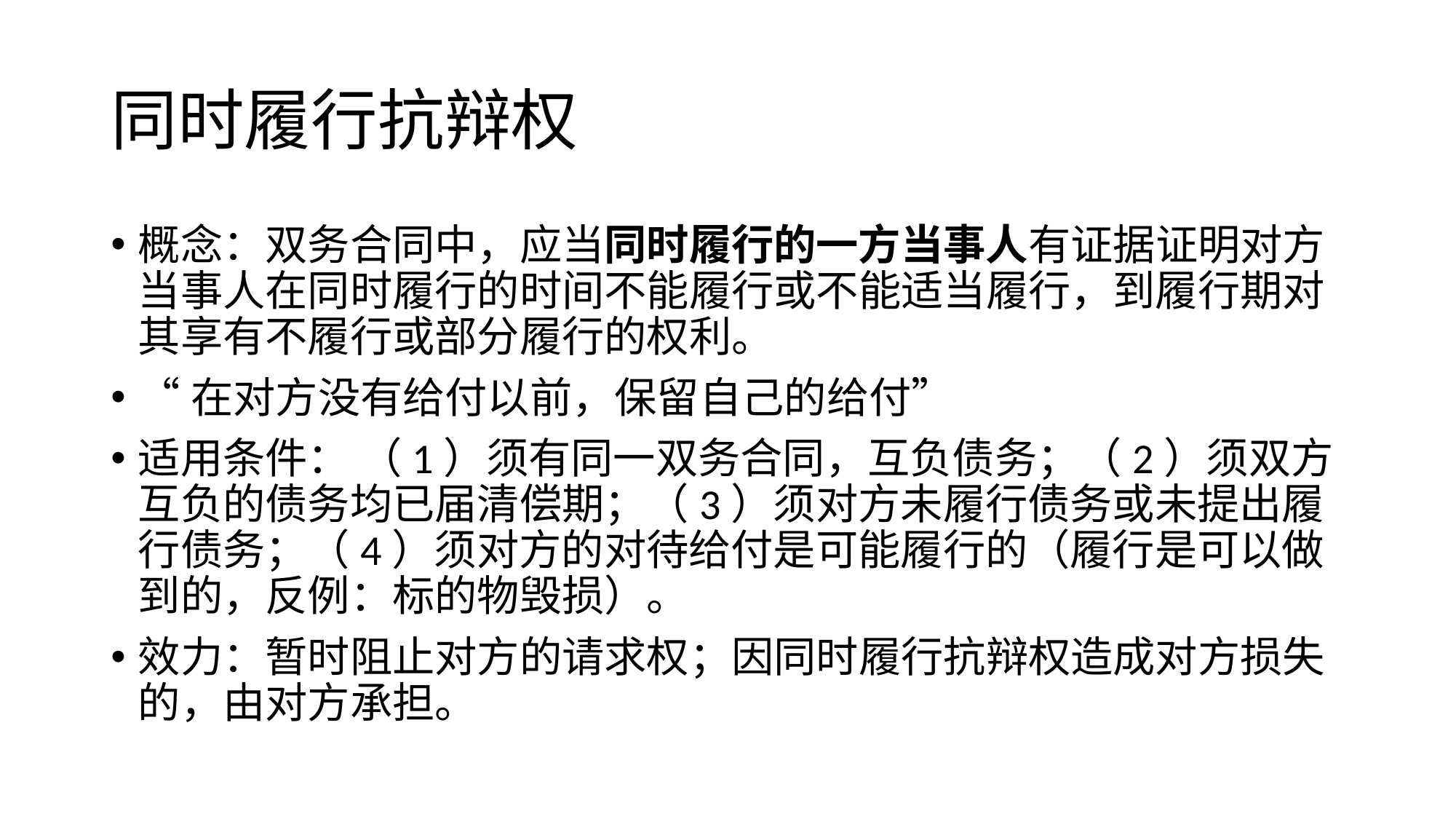

# 同时履行抗辩权
概念：双务合同中，应当同时履行的一方当事人有证据证明对方当事人在同时履行的时间不能履行或不能适当履行，到履行期对其享有不履行或部分履行的权利。
“在对方没有给付以前，保留自己的给付”
适用条件： （1）须有同一双务合同，互负债务；（2）须双方互负的债务均已届清偿期；（3）须对方未履行债务或未提出履行债务；（4）须对方的对待给付是可能履行的（履行是可以做到的，反例：标的物毁损）。
效力：暂时阻止对方的请求权；因同时履行抗辩权造成对方损失的，由对方承担。